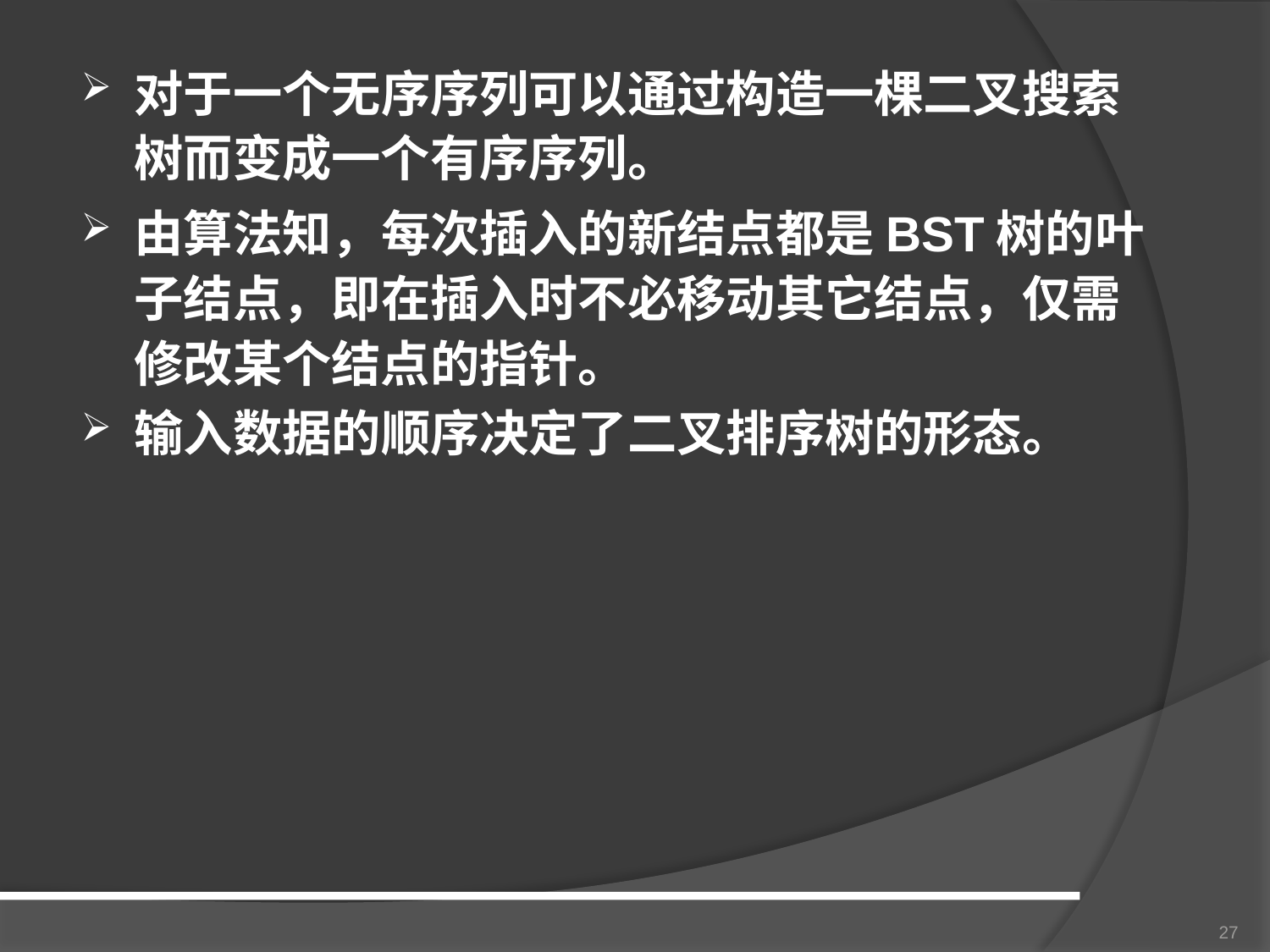

对于一个无序序列可以通过构造一棵二叉搜索树而变成一个有序序列。
由算法知，每次插入的新结点都是BST树的叶子结点，即在插入时不必移动其它结点，仅需修改某个结点的指针。
输入数据的顺序决定了二叉排序树的形态。
27